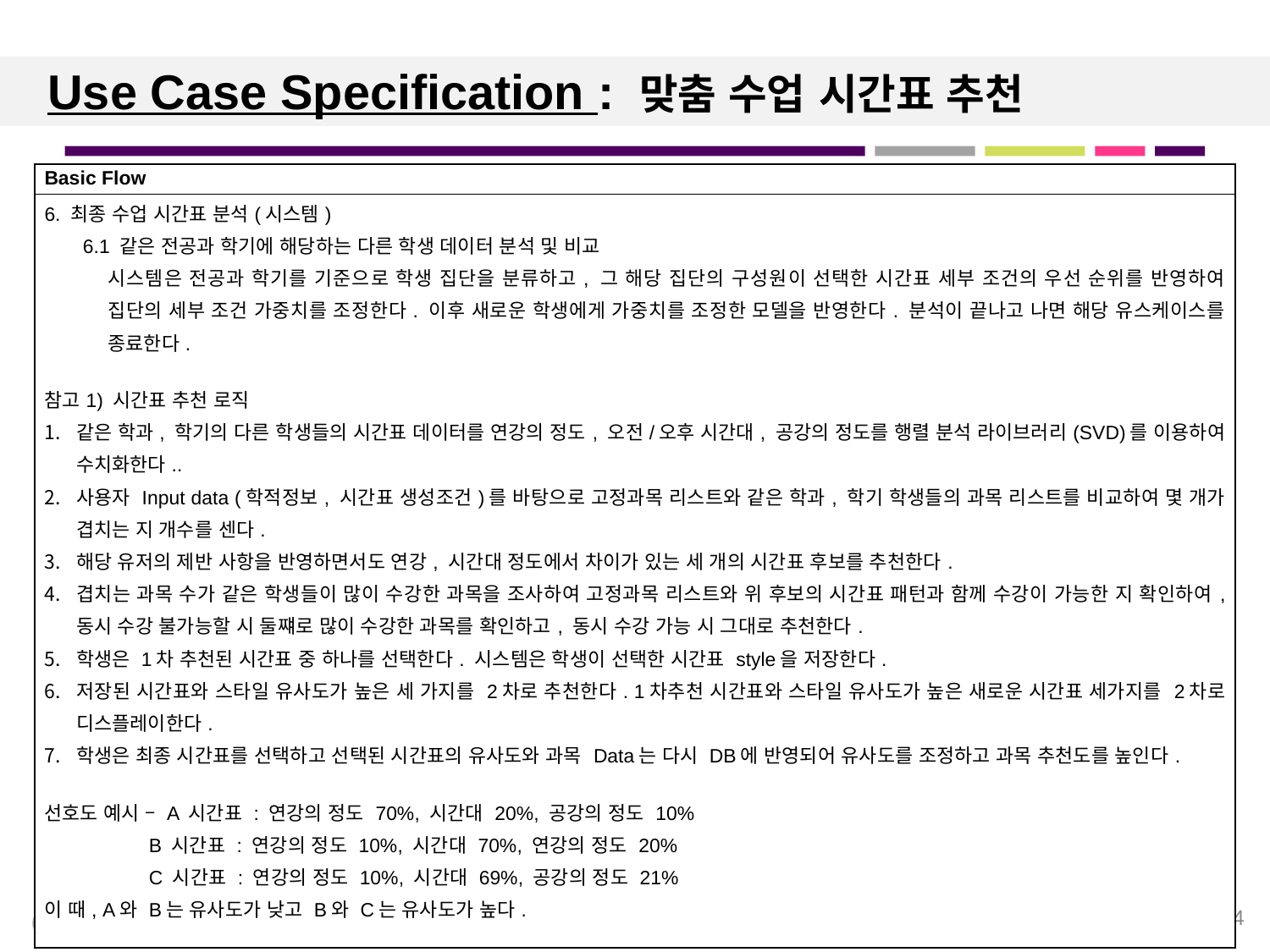

# Use Case Specification : 맞춤 수업 시간표 추천
| Basic Flow |
| --- |
| 6. 최종 수업 시간표 분석(시스템) 6.1 같은 전공과 학기에 해당하는 다른 학생 데이터 분석 및 비교 시스템은 전공과 학기를 기준으로 학생 집단을 분류하고, 그 해당 집단의 구성원이 선택한 시간표 세부 조건의 우선 순위를 반영하여 집단의 세부 조건 가중치를 조정한다. 이후 새로운 학생에게 가중치를 조정한 모델을 반영한다. 분석이 끝나고 나면 해당 유스케이스를 종료한다. 참고1) 시간표 추천 로직 같은 학과, 학기의 다른 학생들의 시간표 데이터를 연강의 정도, 오전/오후 시간대, 공강의 정도를 행렬 분석 라이브러리(SVD)를 이용하여 수치화한다.. 사용자 Input data (학적정보, 시간표 생성조건)를 바탕으로 고정과목 리스트와 같은 학과, 학기 학생들의 과목 리스트를 비교하여 몇 개가 겹치는 지 개수를 센다. 해당 유저의 제반 사항을 반영하면서도 연강, 시간대 정도에서 차이가 있는 세 개의 시간표 후보를 추천한다. 겹치는 과목 수가 같은 학생들이 많이 수강한 과목을 조사하여 고정과목 리스트와 위 후보의 시간표 패턴과 함께 수강이 가능한 지 확인하여, 동시 수강 불가능할 시 둘쨰로 많이 수강한 과목를 확인하고, 동시 수강 가능 시 그대로 추천한다. 학생은 1차 추천된 시간표 중 하나를 선택한다. 시스템은 학생이 선택한 시간표 style을 저장한다. 저장된 시간표와 스타일 유사도가 높은 세 가지를 2차로 추천한다. 1차추천 시간표와 스타일 유사도가 높은 새로운 시간표 세가지를 2차로 디스플레이한다. 학생은 최종 시간표를 선택하고 선택된 시간표의 유사도와 과목 Data는 다시 DB에 반영되어 유사도를 조정하고 과목 추천도를 높인다. 선호도 예시 – A 시간표 : 연강의 정도 70%, 시간대 20%, 공강의 정도 10% B 시간표 : 연강의 정도 10%, 시간대 70%, 연강의 정도 20% C 시간표 : 연강의 정도 10%, 시간대 69%, 공강의 정도 21% 이 때, A와 B는 유사도가 낮고 B와 C는 유사도가 높다. |
14